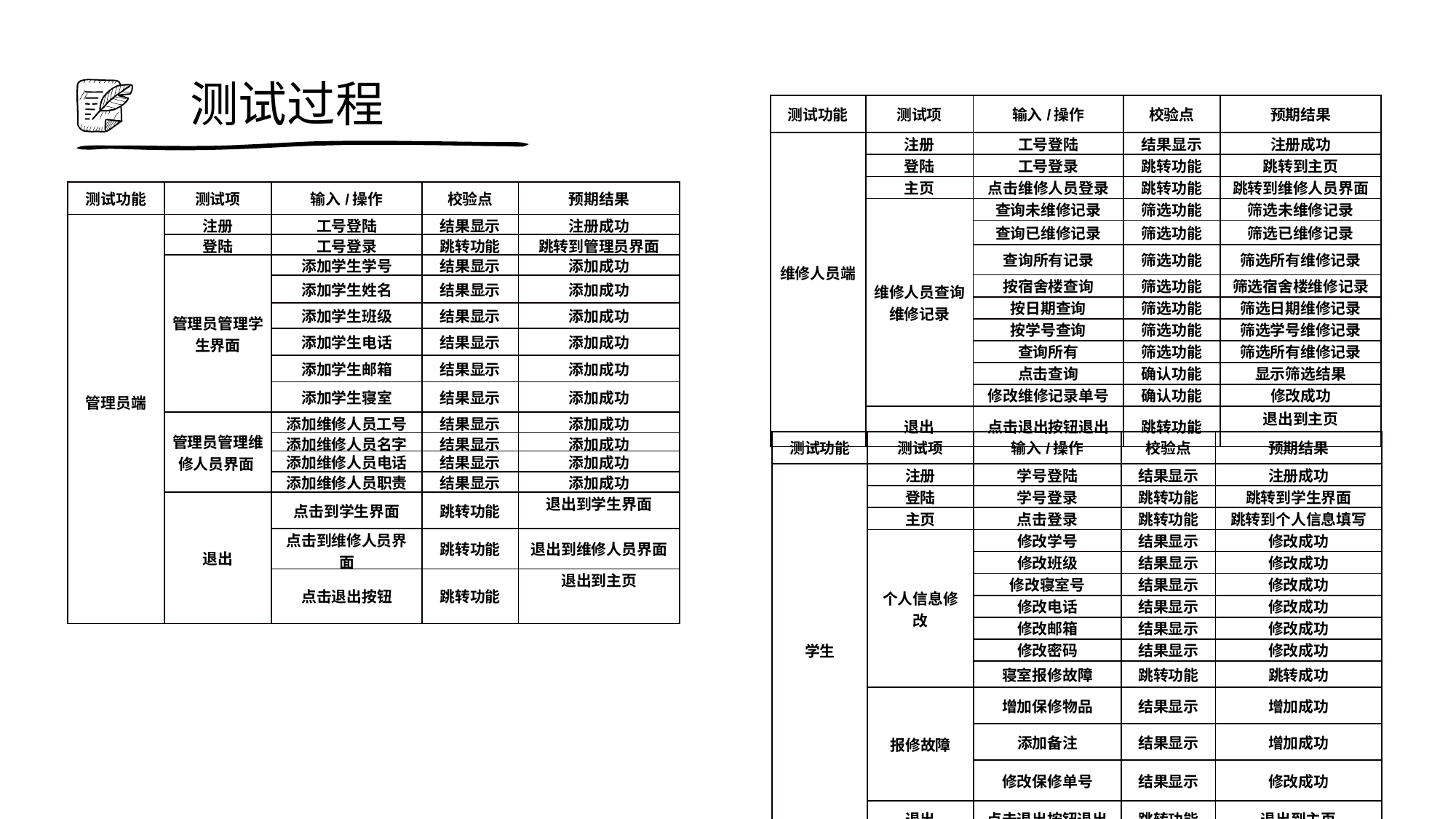

测试过程

| 测试功能 | 测试项 | 输入/操作 | 校验点 | 预期结果 |
| --- | --- | --- | --- | --- |
| 维修人员端 | 注册 | 工号登陆 | 结果显示 | 注册成功 |
|  | 登陆 | 工号登录 | 跳转功能 | 跳转到主页 |
|  | 主页 | 点击维修人员登录 | 跳转功能 | 跳转到维修人员界面 |
|  | 维修人员查询维修记录 | 查询未维修记录 | 筛选功能 | 筛选未维修记录 |
|  |  | 查询已维修记录 | 筛选功能 | 筛选已维修记录 |
|  |  | 查询所有记录 | 筛选功能 | 筛选所有维修记录 |
|  |  | 按宿舍楼查询 | 筛选功能 | 筛选宿舍楼维修记录 |
|  |  | 按日期查询 | 筛选功能 | 筛选日期维修记录 |
|  |  | 按学号查询 | 筛选功能 | 筛选学号维修记录 |
|  |  | 查询所有 | 筛选功能 | 筛选所有维修记录 |
|  |  | 点击查询 | 确认功能 | 显示筛选结果 |
|  |  | 修改维修记录单号 | 确认功能 | 修改成功 |
|  | 退出 | 点击退出按钮退出 | 跳转功能 | 退出到主页 |

| 测试功能 | 测试项 | 输入/操作 | 校验点 | 预期结果 |
| --- | --- | --- | --- | --- |
| 管理员端 | 注册 | 工号登陆 | 结果显示 | 注册成功 |
|  | 登陆 | 工号登录 | 跳转功能 | 跳转到管理员界面 |
|  | 管理员管理学生界面 | 添加学生学号 | 结果显示 | 添加成功 |
|  |  | 添加学生姓名 | 结果显示 | 添加成功 |
|  |  | 添加学生班级 | 结果显示 | 添加成功 |
|  |  | 添加学生电话 | 结果显示 | 添加成功 |
|  |  | 添加学生邮箱 | 结果显示 | 添加成功 |
|  |  | 添加学生寝室 | 结果显示 | 添加成功 |
|  | 管理员管理维修人员界面 | 添加维修人员工号 | 结果显示 | 添加成功 |
|  |  | 添加维修人员名字 | 结果显示 | 添加成功 |
|  |  | 添加维修人员电话 | 结果显示 | 添加成功 |
|  |  | 添加维修人员职责 | 结果显示 | 添加成功 |
|  | 退出 | 点击到学生界面 | 跳转功能 | 退出到学生界面 |
|  |  | 点击到维修人员界面 | 跳转功能 | 退出到维修人员界面 |
|  |  | 点击退出按钮 | 跳转功能 | 退出到主页 |
| 测试功能 | 测试项 | 输入/操作 | 校验点 | 预期结果 |
| --- | --- | --- | --- | --- |
| 学生 | 注册 | 学号登陆 | 结果显示 | 注册成功 |
|  | 登陆 | 学号登录 | 跳转功能 | 跳转到学生界面 |
|  | 主页 | 点击登录 | 跳转功能 | 跳转到个人信息填写 |
|  | 个人信息修改 | 修改学号 | 结果显示 | 修改成功 |
|  |  | 修改班级 | 结果显示 | 修改成功 |
|  |  | 修改寝室号 | 结果显示 | 修改成功 |
|  |  | 修改电话 | 结果显示 | 修改成功 |
|  |  | 修改邮箱 | 结果显示 | 修改成功 |
|  |  | 修改密码 | 结果显示 | 修改成功 |
|  |  | 寝室报修故障 | 跳转功能 | 跳转成功 |
|  | 报修故障 | 增加保修物品 | 结果显示 | 增加成功 |
|  |  | 添加备注 | 结果显示 | 增加成功 |
|  |  | 修改保修单号 | 结果显示 | 修改成功 |
|  | 退出 | 点击退出按钮退出 | 跳转功能 | 退出到主页 |